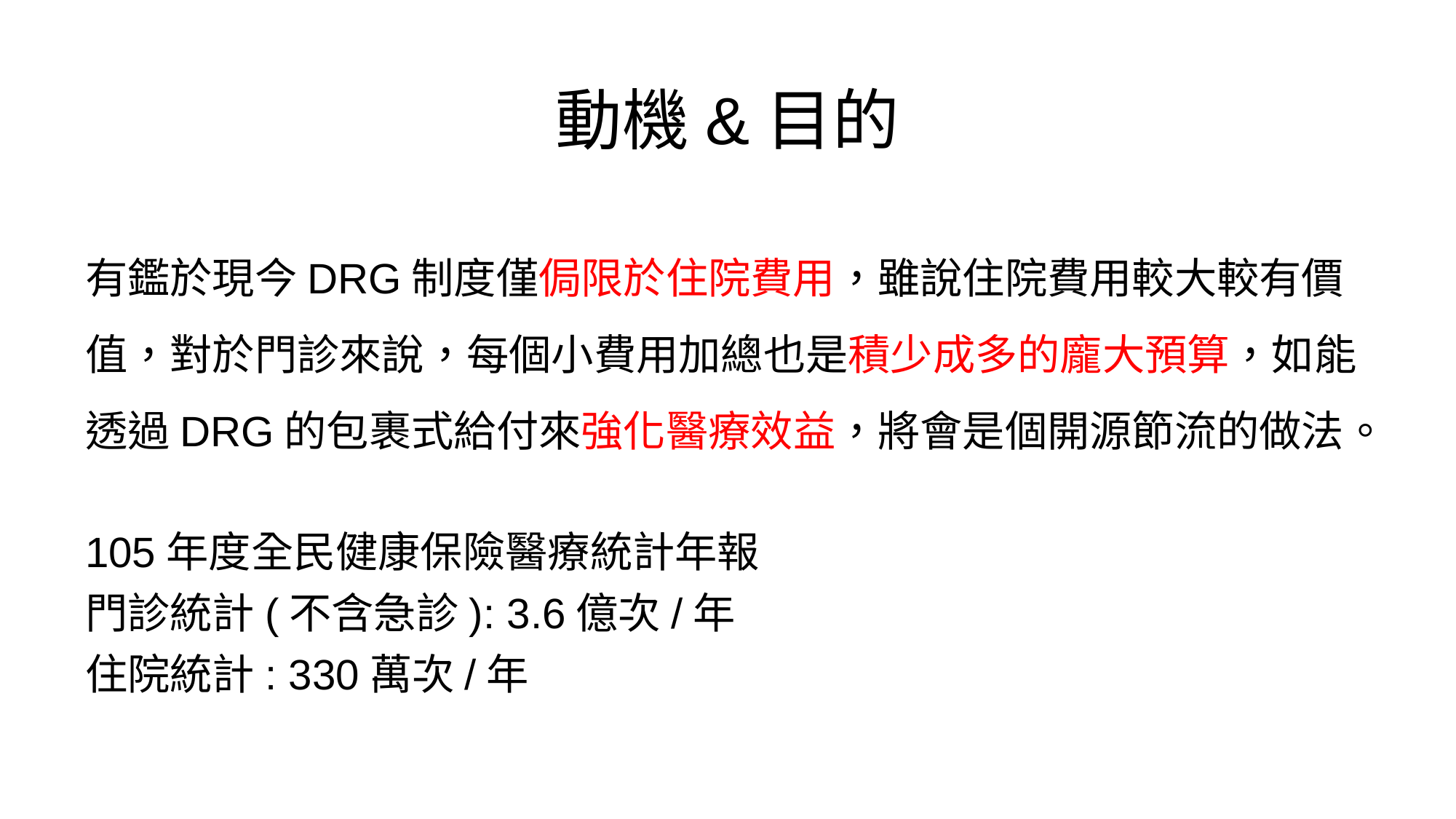

# 動機&目的
有鑑於現今DRG制度僅侷限於住院費用，雖說住院費用較大較有價值，對於門診來說，每個小費用加總也是積少成多的龐大預算，如能透過DRG的包裹式給付來強化醫療效益，將會是個開源節流的做法。

105年度全民健康保險醫療統計年報
門診統計(不含急診): 3.6億次/年
住院統計: 330萬次/年